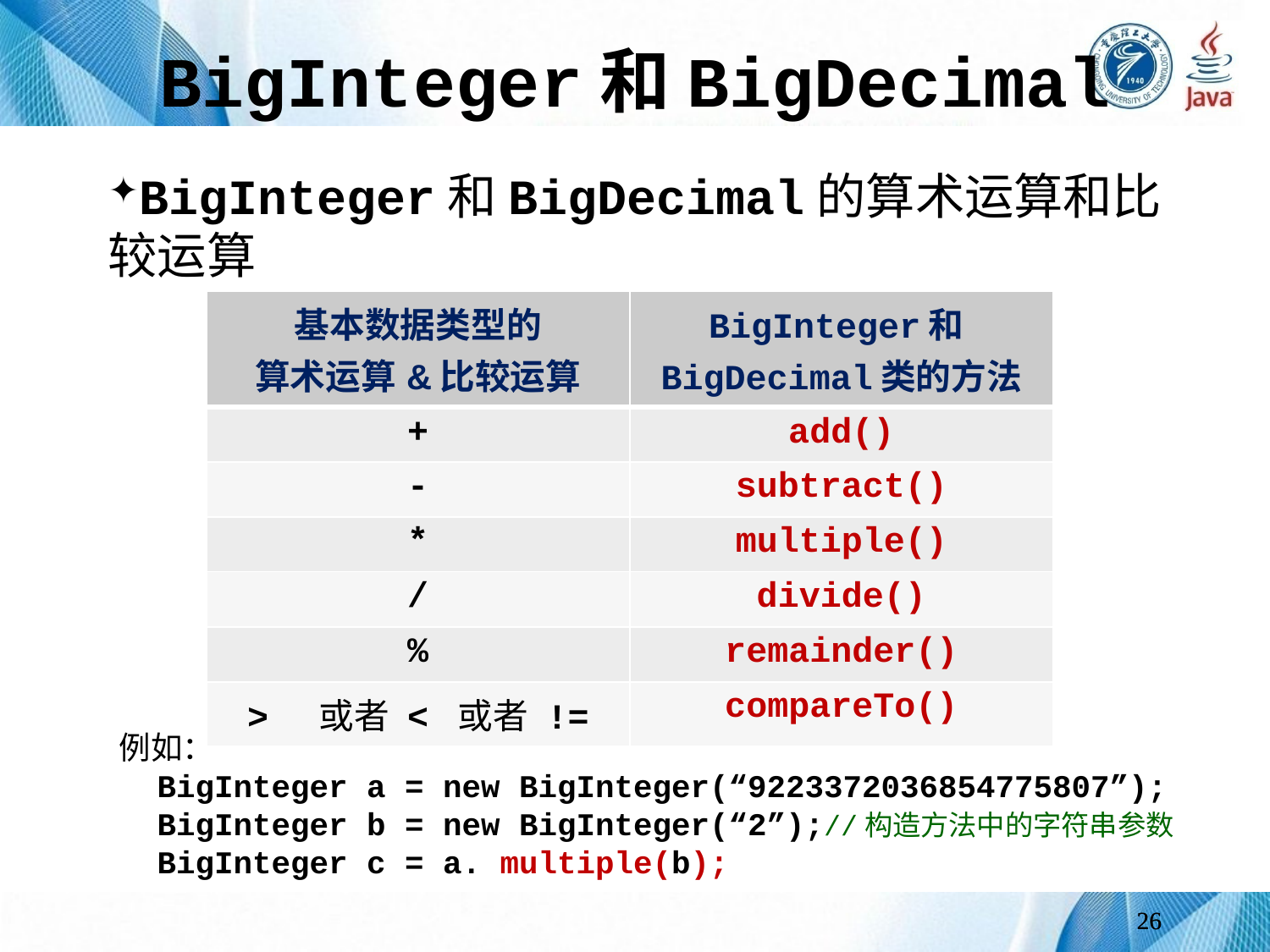

# BigInteger和BigDecimal
BigInteger和BigDecimal的算术运算和比较运算
| 基本数据类型的 算术运算&比较运算 | BigInteger和BigDecimal类的方法 |
| --- | --- |
| + | add() |
| - | subtract() |
| \* | multiple() |
| / | divide() |
| % | remainder() |
| > 或者 < 或者 != | compareTo() |
例如：
  BigInteger a = new BigInteger(“9223372036854775807”);
  BigInteger b = new BigInteger(“2”);//构造方法中的字符串参数
  BigInteger c = a. multiple(b);
26
26